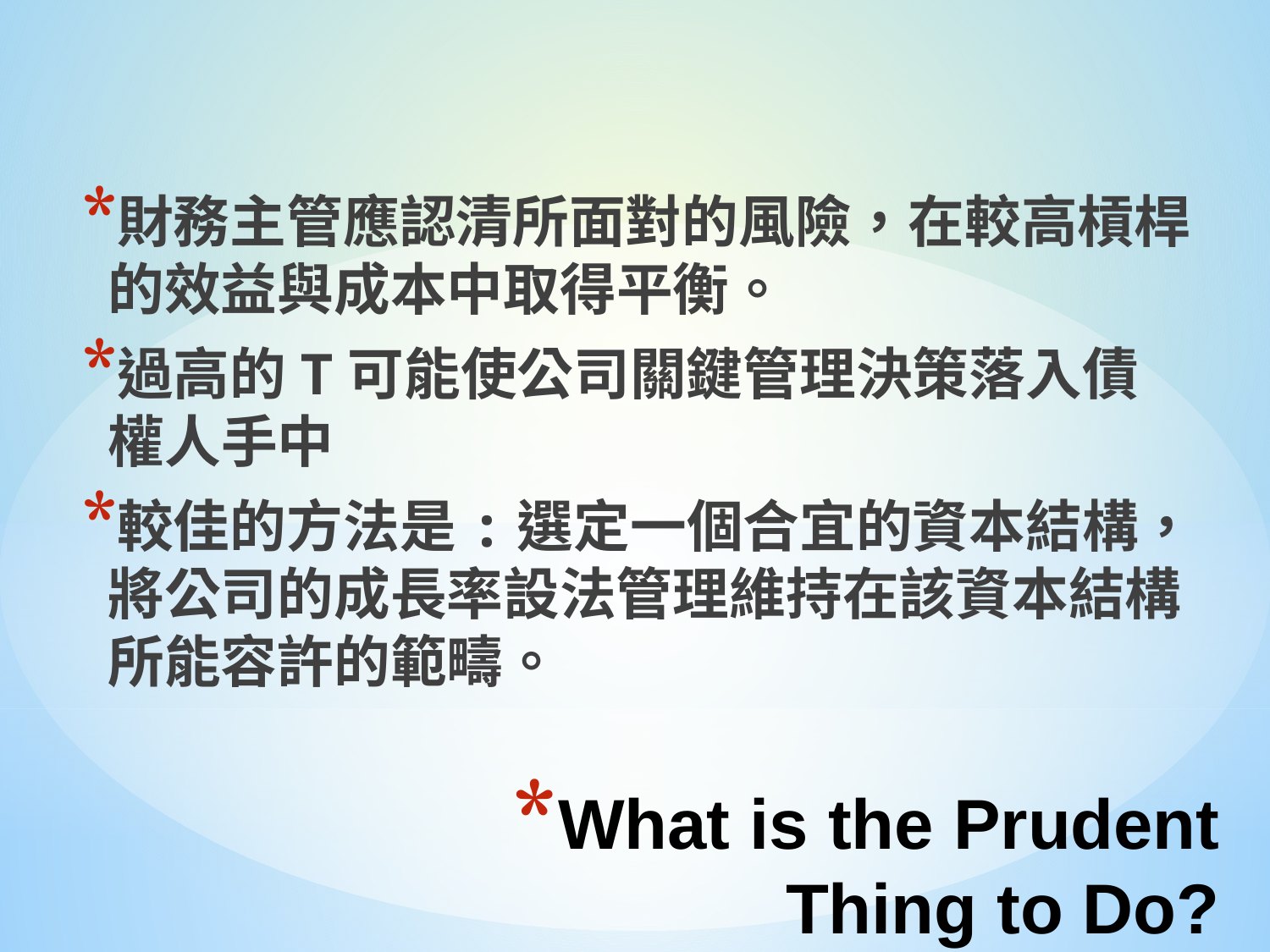

財務主管應認清所面對的風險，在較高槓桿的效益與成本中取得平衡。
過高的T可能使公司關鍵管理決策落入債權人手中
較佳的方法是:選定一個合宜的資本結構，將公司的成長率設法管理維持在該資本結構所能容許的範疇。
# What is the Prudent Thing to Do?